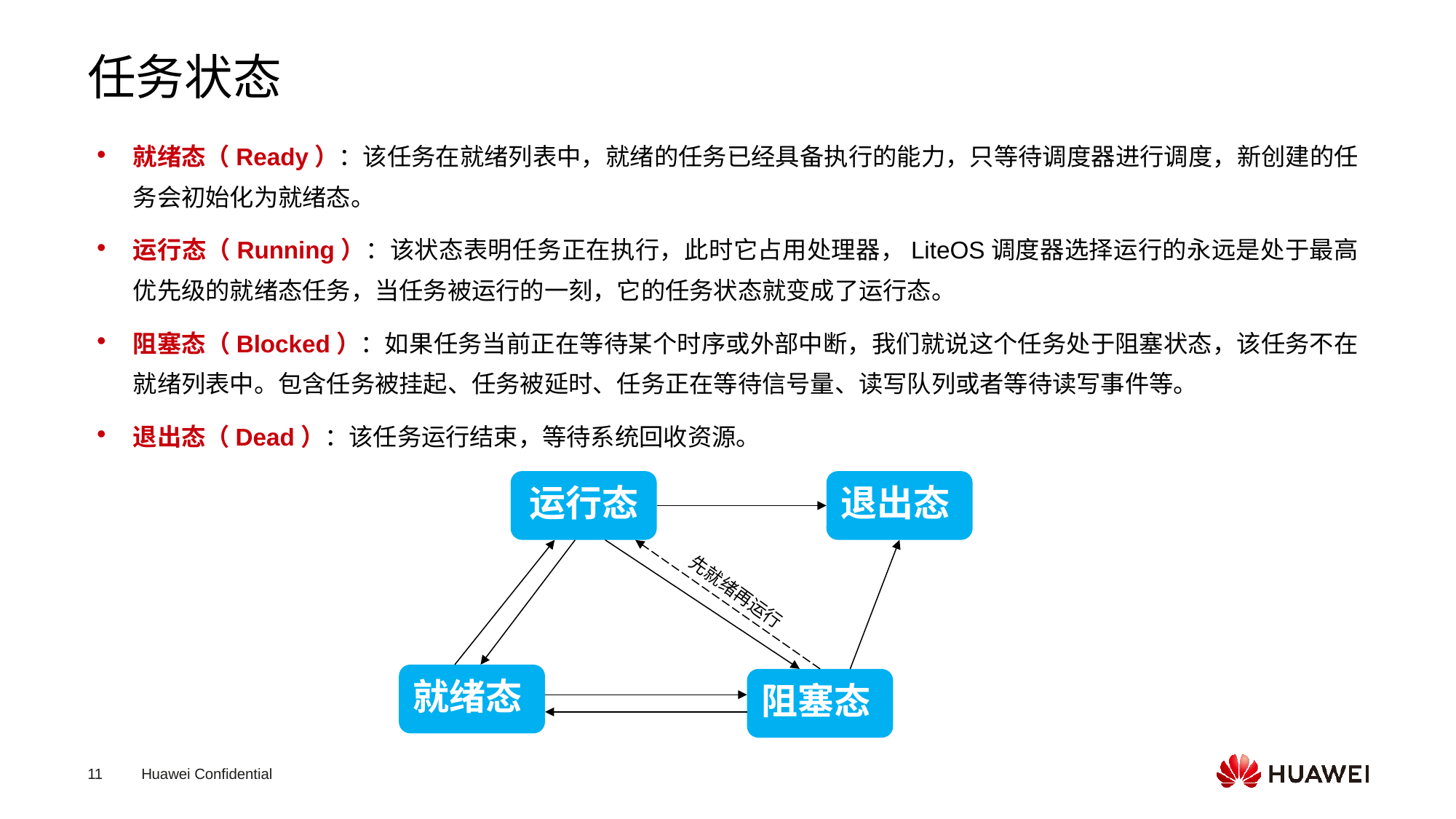

# 任务状态
就绪态（Ready）：该任务在就绪列表中，就绪的任务已经具备执行的能力，只等待调度器进行调度，新创建的任务会初始化为就绪态。
运行态（Running）：该状态表明任务正在执行，此时它占用处理器，LiteOS调度器选择运行的永远是处于最高优先级的就绪态任务，当任务被运行的一刻，它的任务状态就变成了运行态。
阻塞态（Blocked）：如果任务当前正在等待某个时序或外部中断，我们就说这个任务处于阻塞状态，该任务不在就绪列表中。包含任务被挂起、任务被延时、任务正在等待信号量、读写队列或者等待读写事件等。
退出态（Dead）：该任务运行结束，等待系统回收资源。

运行态
退出态
就绪态
阻塞态
先就绪再运行